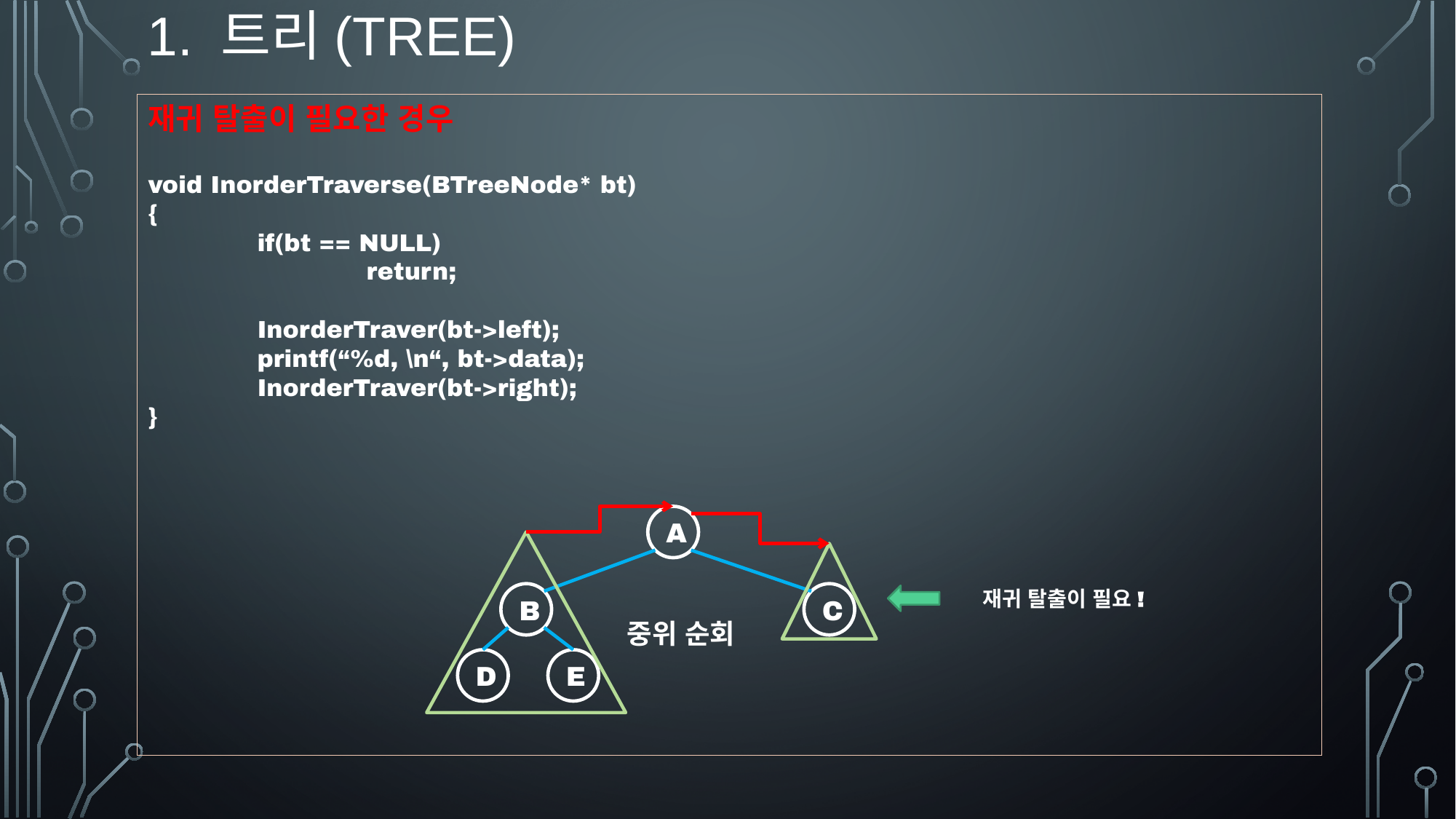

# 1. 트리(tree)
재귀 탈출이 필요한 경우

void InorderTraverse(BTreeNode* bt)
{
	if(bt == NULL)
		return;

	InorderTraver(bt->left);
	printf(“%d, \n“, bt->data);
	InorderTraver(bt->right);
}

A

B
C
중위 순회
E
D
재귀 탈출이 필요!